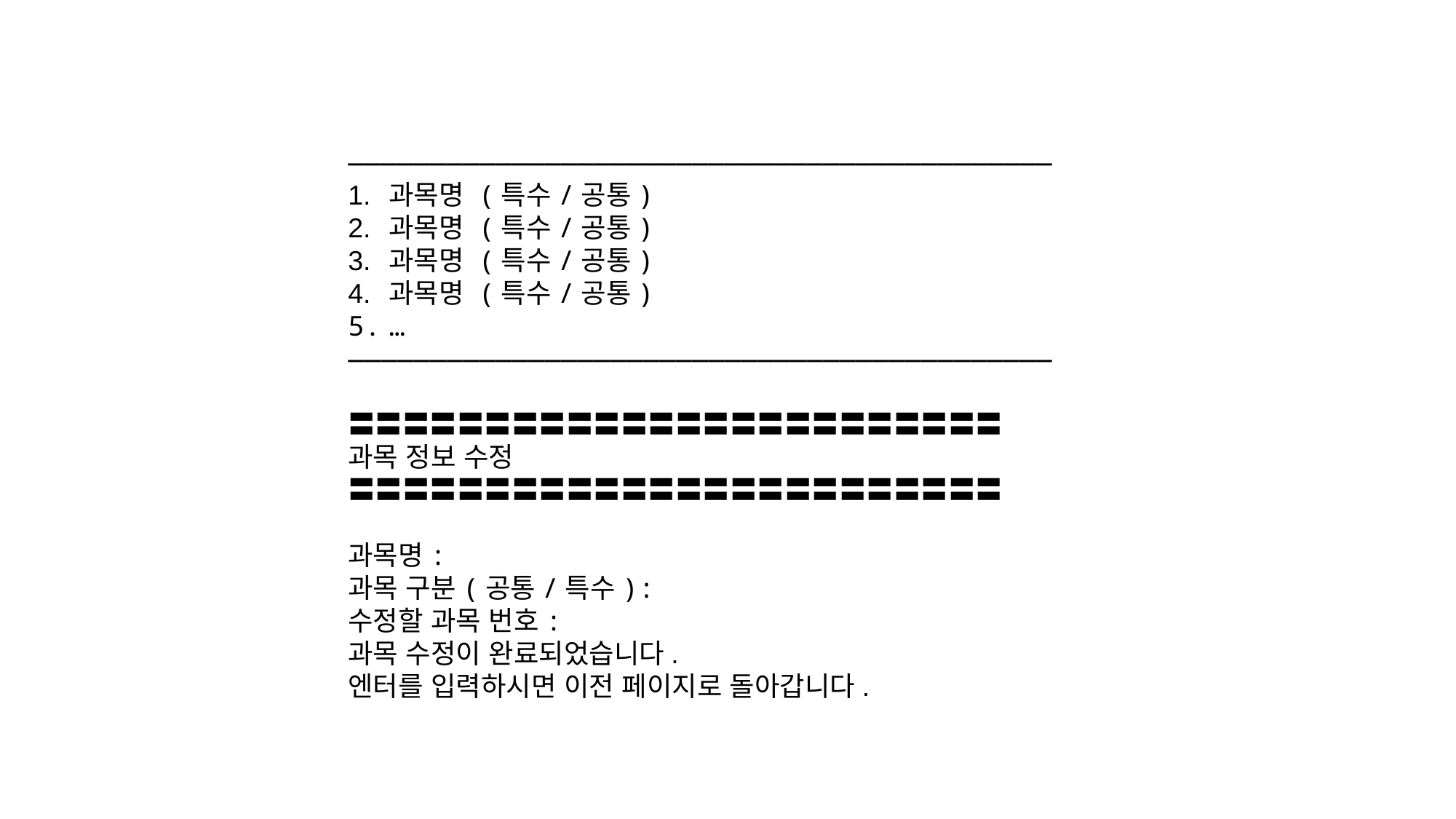

―――――――――――――――――――――――――――――――――――――――――――
과목명 (특수/공통)
과목명 (특수/공통)
과목명 (특수/공통)
과목명 (특수/공통)
…
―――――――――――――――――――――――――――――――――――――――――――

〓〓〓〓〓〓〓〓〓〓〓〓〓〓〓〓〓〓〓〓〓〓〓〓
과목 정보 수정
〓〓〓〓〓〓〓〓〓〓〓〓〓〓〓〓〓〓〓〓〓〓〓〓

과목명:
과목 구분(공통/특수):
수정할 과목 번호:
과목 수정이 완료되었습니다.
엔터를 입력하시면 이전 페이지로 돌아갑니다.